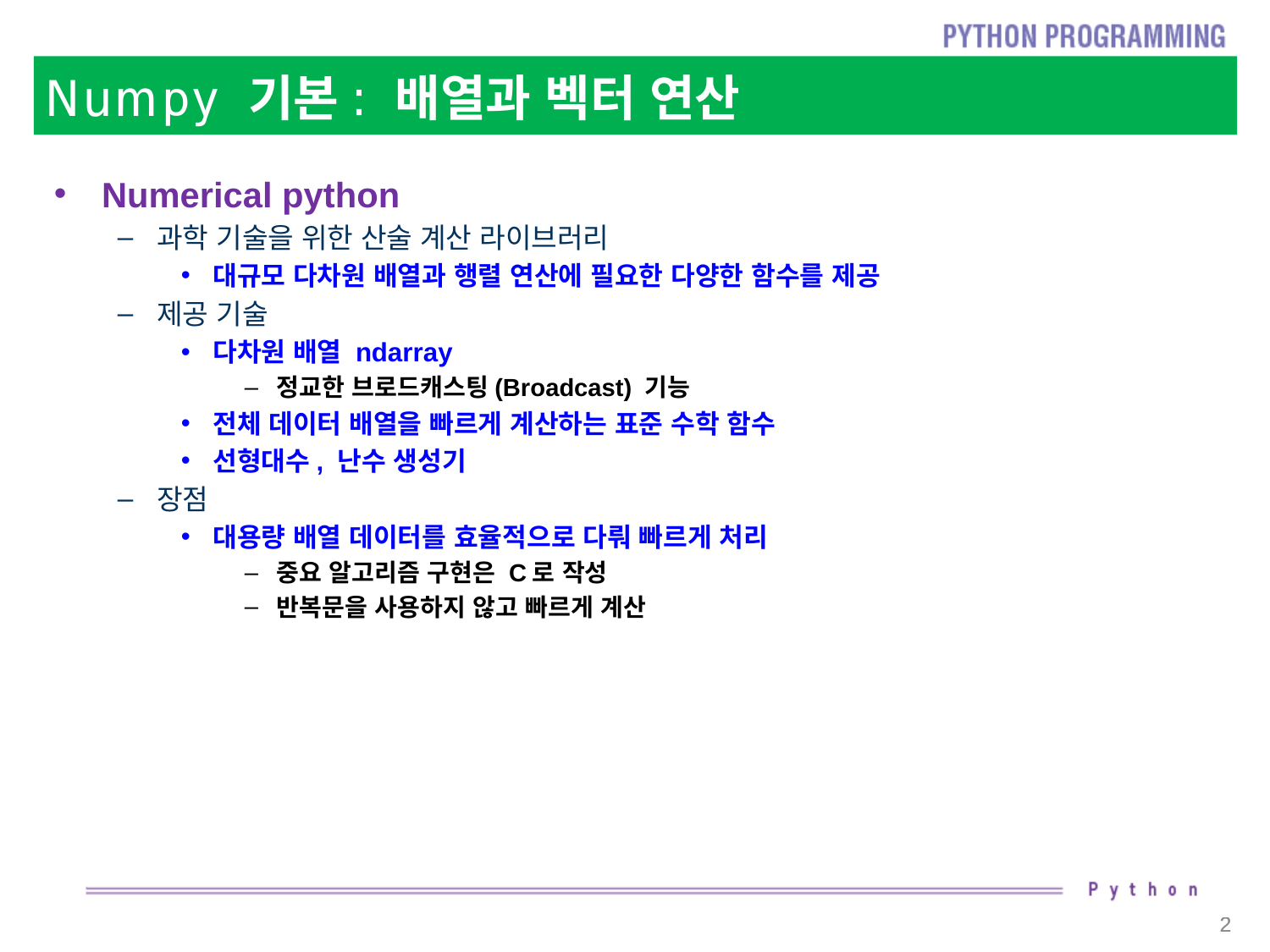

# Numpy 기본: 배열과 벡터 연산
Numerical python
과학 기술을 위한 산술 계산 라이브러리
대규모 다차원 배열과 행렬 연산에 필요한 다양한 함수를 제공
제공 기술
다차원 배열 ndarray
정교한 브로드캐스팅(Broadcast) 기능
전체 데이터 배열을 빠르게 계산하는 표준 수학 함수
선형대수, 난수 생성기
장점
대용량 배열 데이터를 효율적으로 다뤄 빠르게 처리
중요 알고리즘 구현은 C로 작성
반복문을 사용하지 않고 빠르게 계산
2